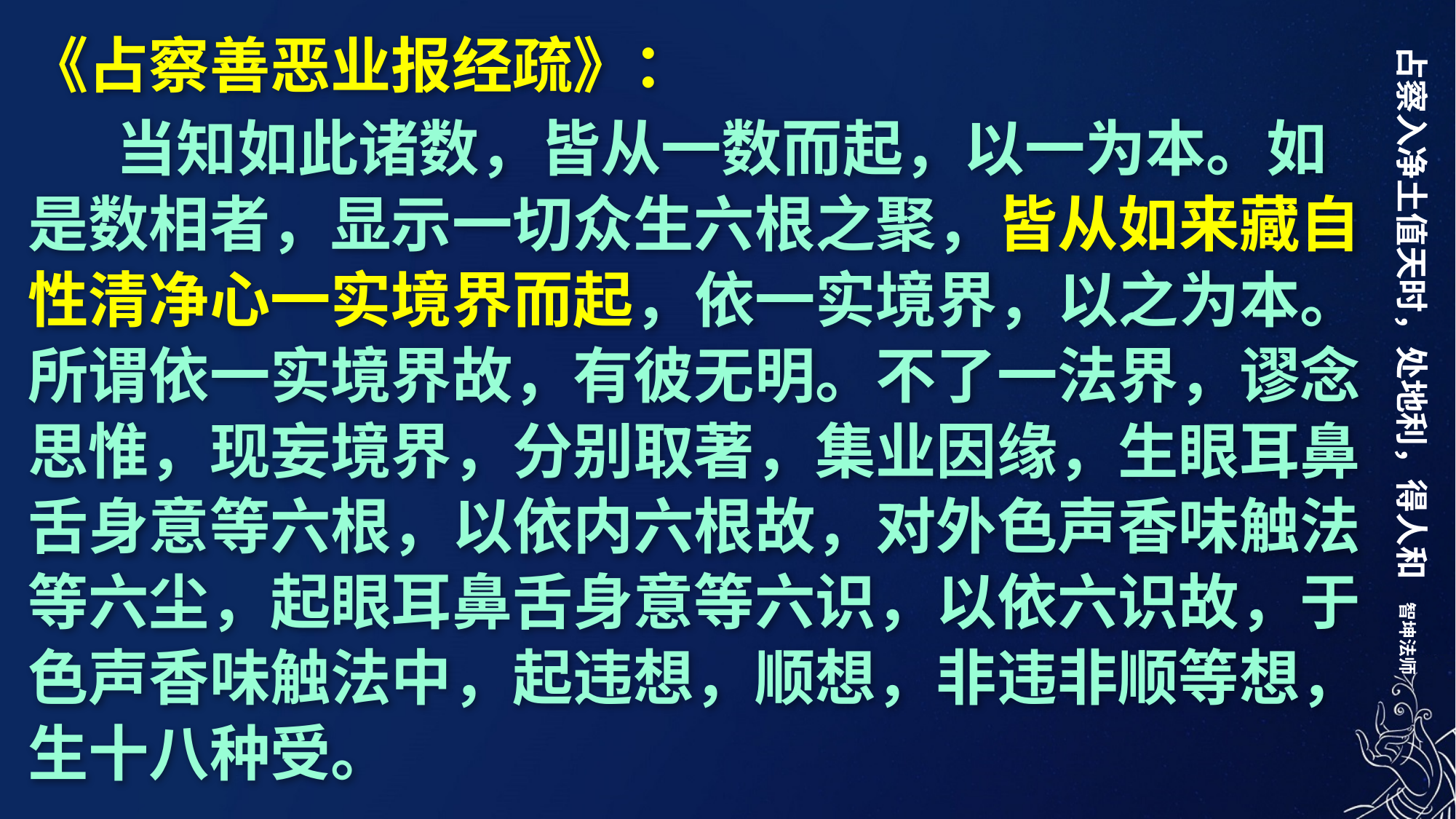

《占察善恶业报经疏》：
　  当知如此诸数，皆从一数而起，以一为本。如是数相者，显示一切众生六根之聚，皆从如来藏自性清净心一实境界而起，依一实境界，以之为本。所谓依一实境界故，有彼无明。不了一法界，谬念思惟，现妄境界，分别取著，集业因缘，生眼耳鼻舌身意等六根，以依内六根故，对外色声香味触法等六尘，起眼耳鼻舌身意等六识，以依六识故，于色声香味触法中，起违想，顺想，非违非顺等想，生十八种受。